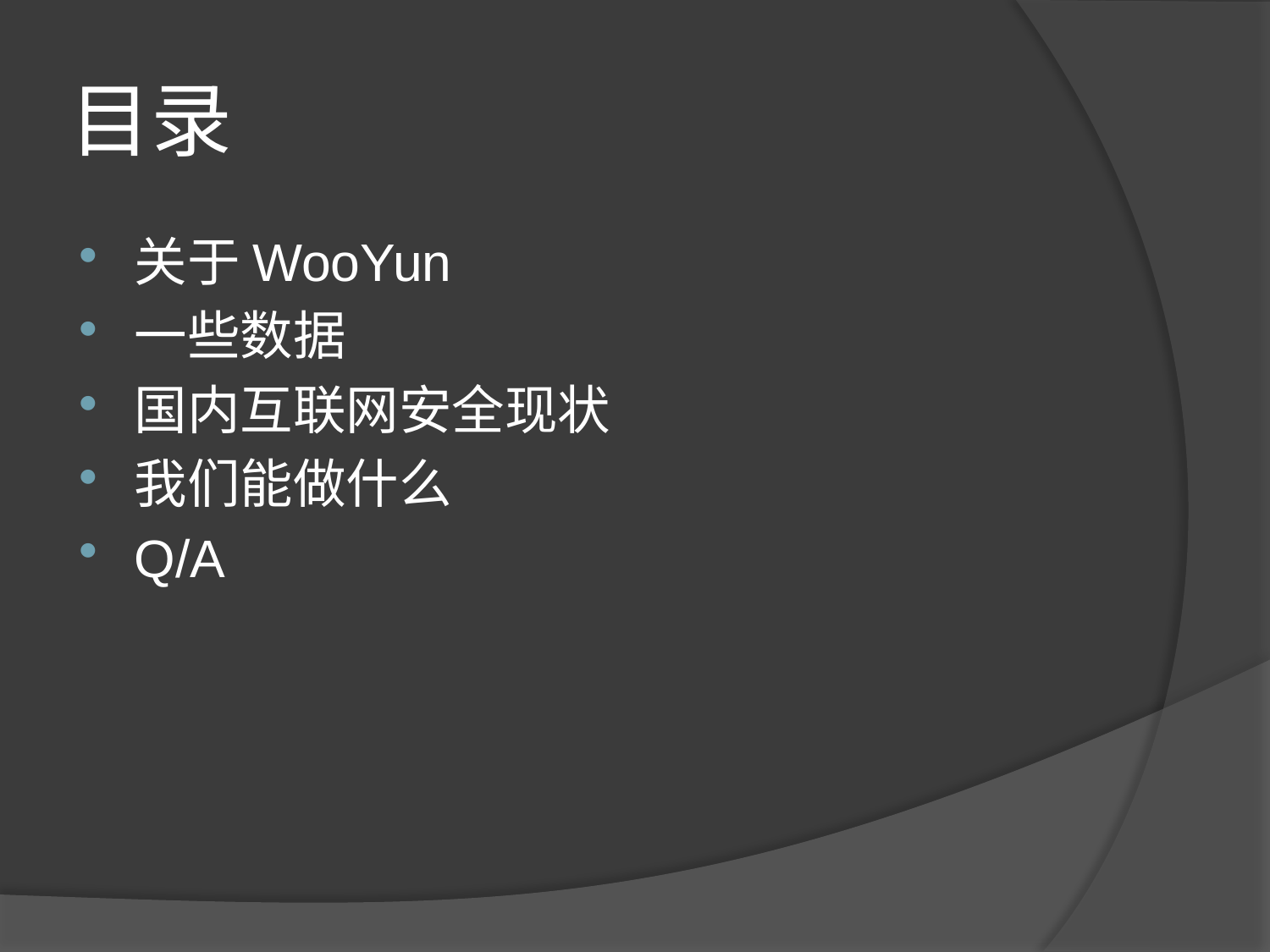

# 目录
关于WooYun
一些数据
国内互联网安全现状
我们能做什么
Q/A